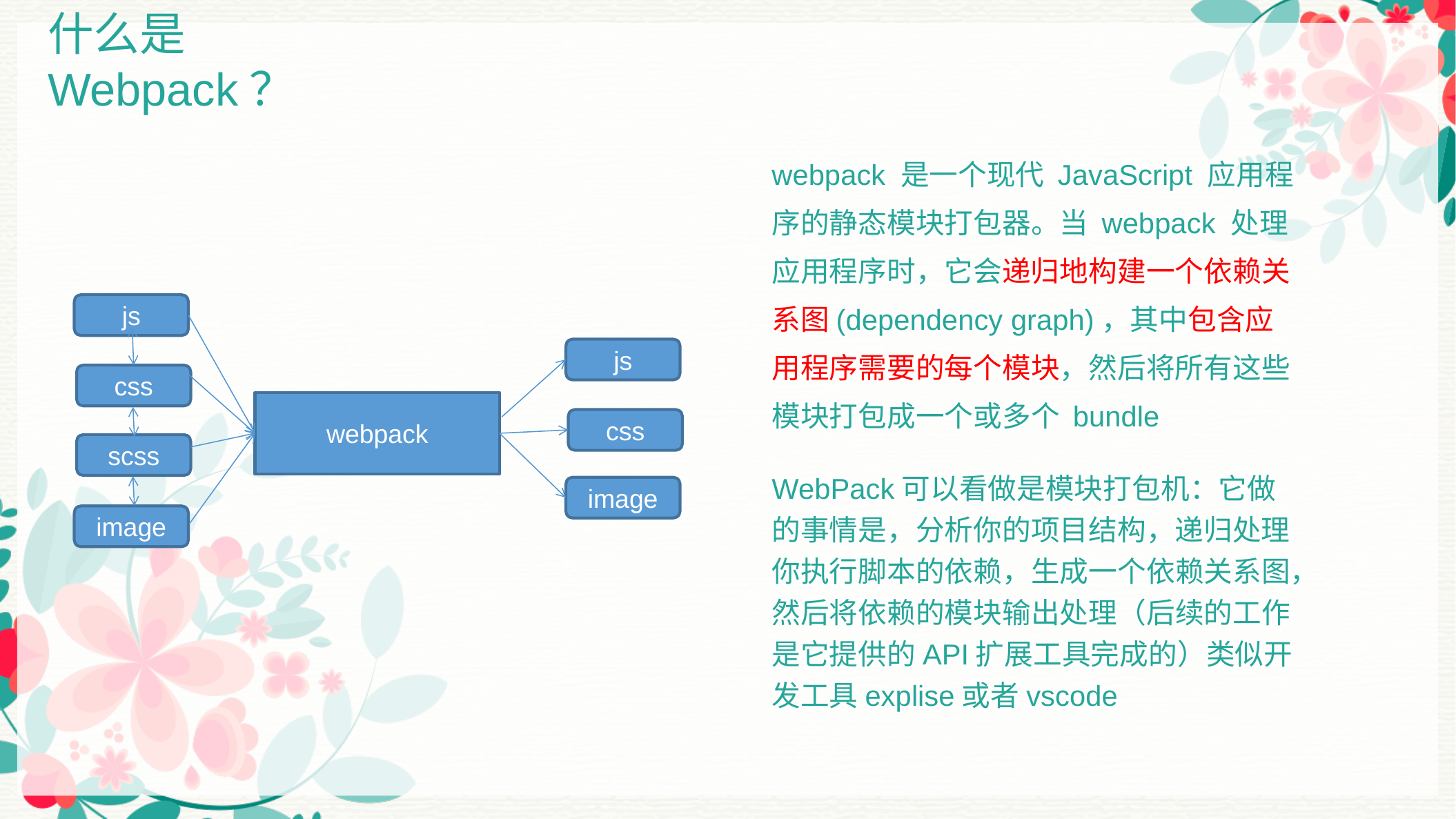

什么是Webpack？

webpack 是一个现代 JavaScript 应用程序的静态模块打包器。当 webpack 处理应用程序时，它会递归地构建一个依赖关系图(dependency graph)，其中包含应用程序需要的每个模块，然后将所有这些模块打包成一个或多个 bundle

WebPack可以看做是模块打包机：它做的事情是，分析你的项目结构，递归处理你执行脚本的依赖，生成一个依赖关系图，然后将依赖的模块输出处理（后续的工作是它提供的API扩展工具完成的）类似开发工具explise或者vscode
js
js
css
webpack
css
scss
image
image